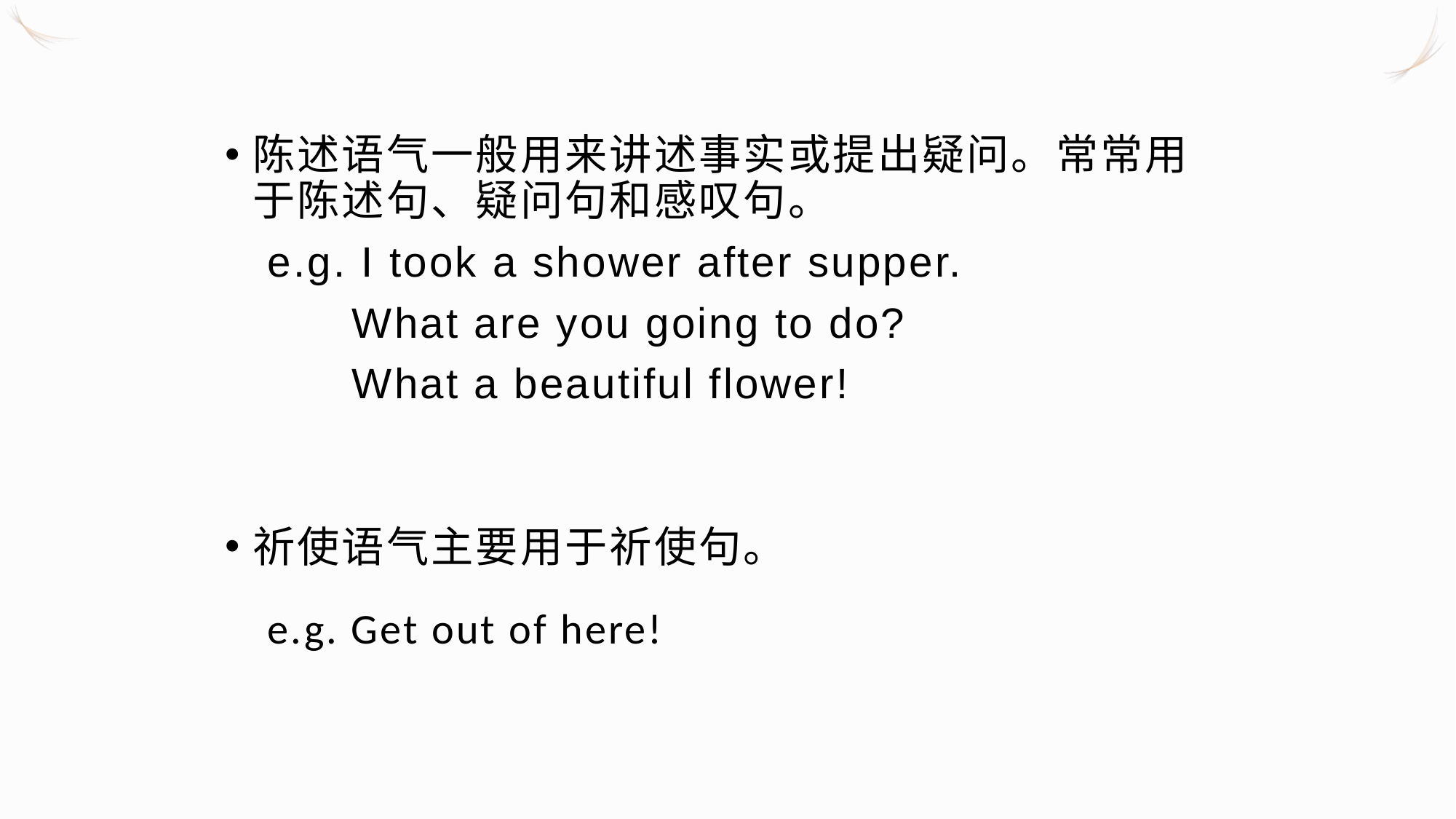

陈述语气一般用来讲述事实或提出疑问。常常用于陈述句、疑问句和感叹句。
   e.g. I took a shower after supper.
         What are you going to do?
         What a beautiful flower!

祈使语气主要用于祈使句。
   e.g. Get out of here!